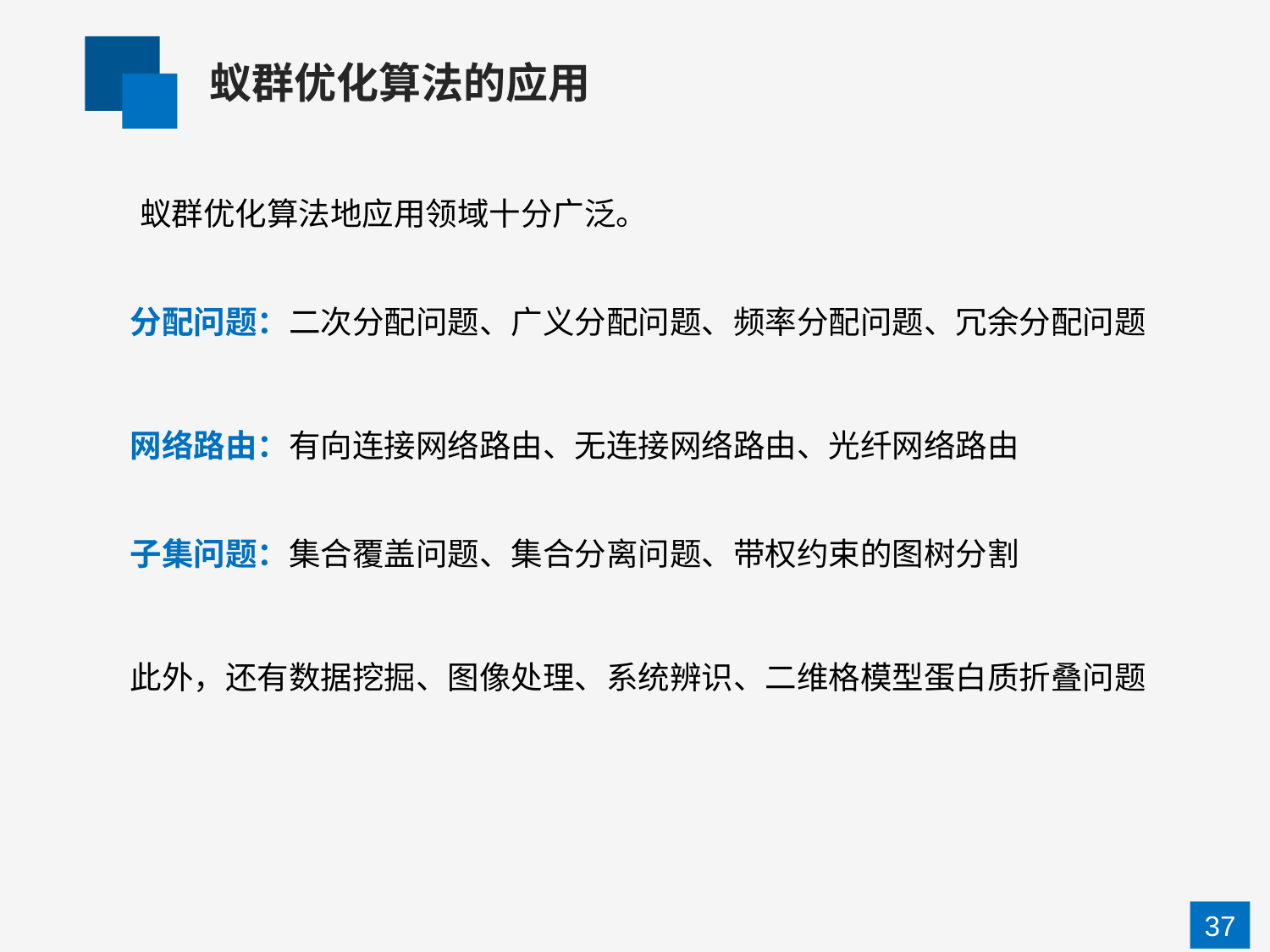

蚁群优化算法的应用
蚁群优化算法地应用领域十分广泛。
分配问题：二次分配问题、广义分配问题、频率分配问题、冗余分配问题
网络路由：有向连接网络路由、无连接网络路由、光纤网络路由
子集问题：集合覆盖问题、集合分离问题、带权约束的图树分割
此外，还有数据挖掘、图像处理、系统辨识、二维格模型蛋白质折叠问题
37